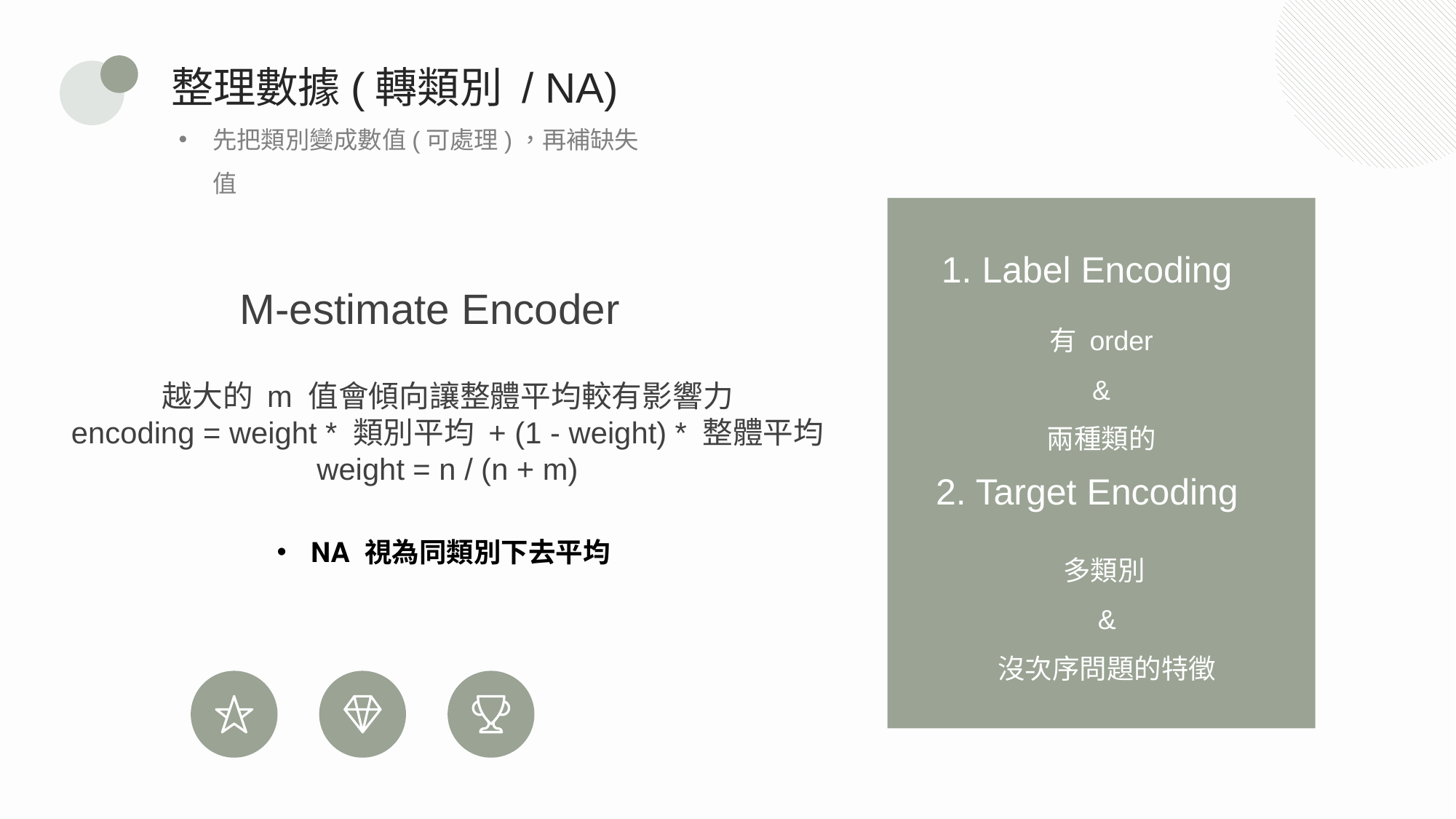

整理數據(轉類別 / NA)
先把類別變成數值(可處理)，再補缺失值

1. Label Encoding
M-estimate Encoder
有 order
&
兩種類的
越大的 m 值會傾向讓整體平均較有影響力
encoding = weight * 類別平均 + (1 - weight) * 整體平均
weight = n / (n + m)
2. Target Encoding
NA 視為同類別下去平均
多類別
&
沒次序問題的特徵